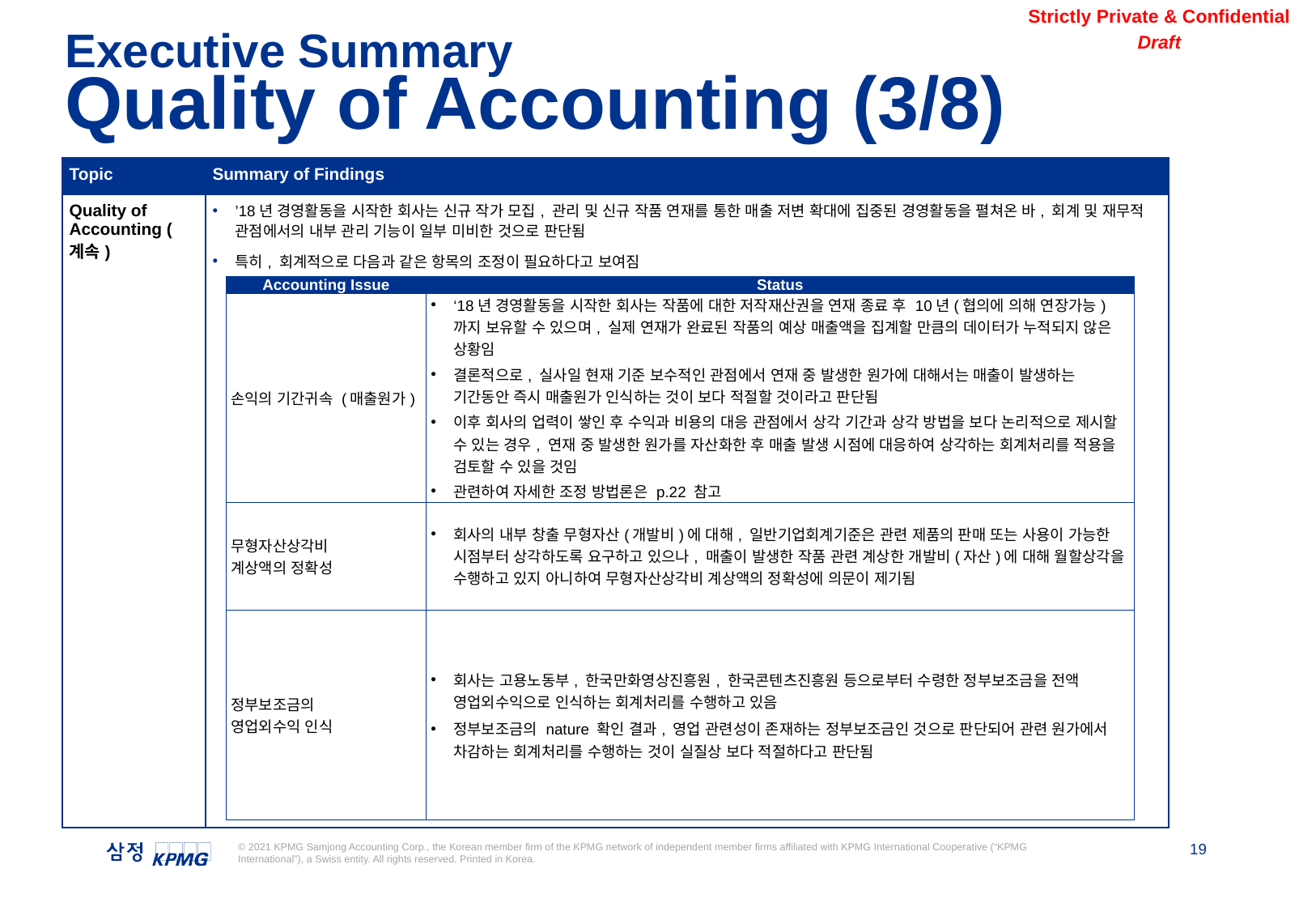

Executive Summary
Quality of Accounting (3/8)
| Topic | Summary of Findings |
| --- | --- |
| Quality of Accounting (계속) | ’18년 경영활동을 시작한 회사는 신규 작가 모집, 관리 및 신규 작품 연재를 통한 매출 저변 확대에 집중된 경영활동을 펼쳐온 바, 회계 및 재무적 관점에서의 내부 관리 기능이 일부 미비한 것으로 판단됨 특히, 회계적으로 다음과 같은 항목의 조정이 필요하다고 보여짐 |
| Accounting Issue | Status |
| --- | --- |
| 손익의 기간귀속 (매출원가) | ‘18년 경영활동을 시작한 회사는 작품에 대한 저작재산권을 연재 종료 후 10년(협의에 의해 연장가능)까지 보유할 수 있으며, 실제 연재가 완료된 작품의 예상 매출액을 집계할 만큼의 데이터가 누적되지 않은 상황임 결론적으로, 실사일 현재 기준 보수적인 관점에서 연재 중 발생한 원가에 대해서는 매출이 발생하는 기간동안 즉시 매출원가 인식하는 것이 보다 적절할 것이라고 판단됨 이후 회사의 업력이 쌓인 후 수익과 비용의 대응 관점에서 상각 기간과 상각 방법을 보다 논리적으로 제시할 수 있는 경우, 연재 중 발생한 원가를 자산화한 후 매출 발생 시점에 대응하여 상각하는 회계처리를 적용을 검토할 수 있을 것임 관련하여 자세한 조정 방법론은 p.22 참고 |
| 무형자산상각비 계상액의 정확성 | 회사의 내부 창출 무형자산(개발비)에 대해, 일반기업회계기준은 관련 제품의 판매 또는 사용이 가능한 시점부터 상각하도록 요구하고 있으나, 매출이 발생한 작품 관련 계상한 개발비(자산)에 대해 월할상각을 수행하고 있지 아니하여 무형자산상각비 계상액의 정확성에 의문이 제기됨 |
| 정부보조금의 영업외수익 인식 | 회사는 고용노동부, 한국만화영상진흥원, 한국콘텐츠진흥원 등으로부터 수령한 정부보조금을 전액 영업외수익으로 인식하는 회계처리를 수행하고 있음 정부보조금의 nature 확인 결과, 영업 관련성이 존재하는 정부보조금인 것으로 판단되어 관련 원가에서 차감하는 회계처리를 수행하는 것이 실질상 보다 적절하다고 판단됨 |